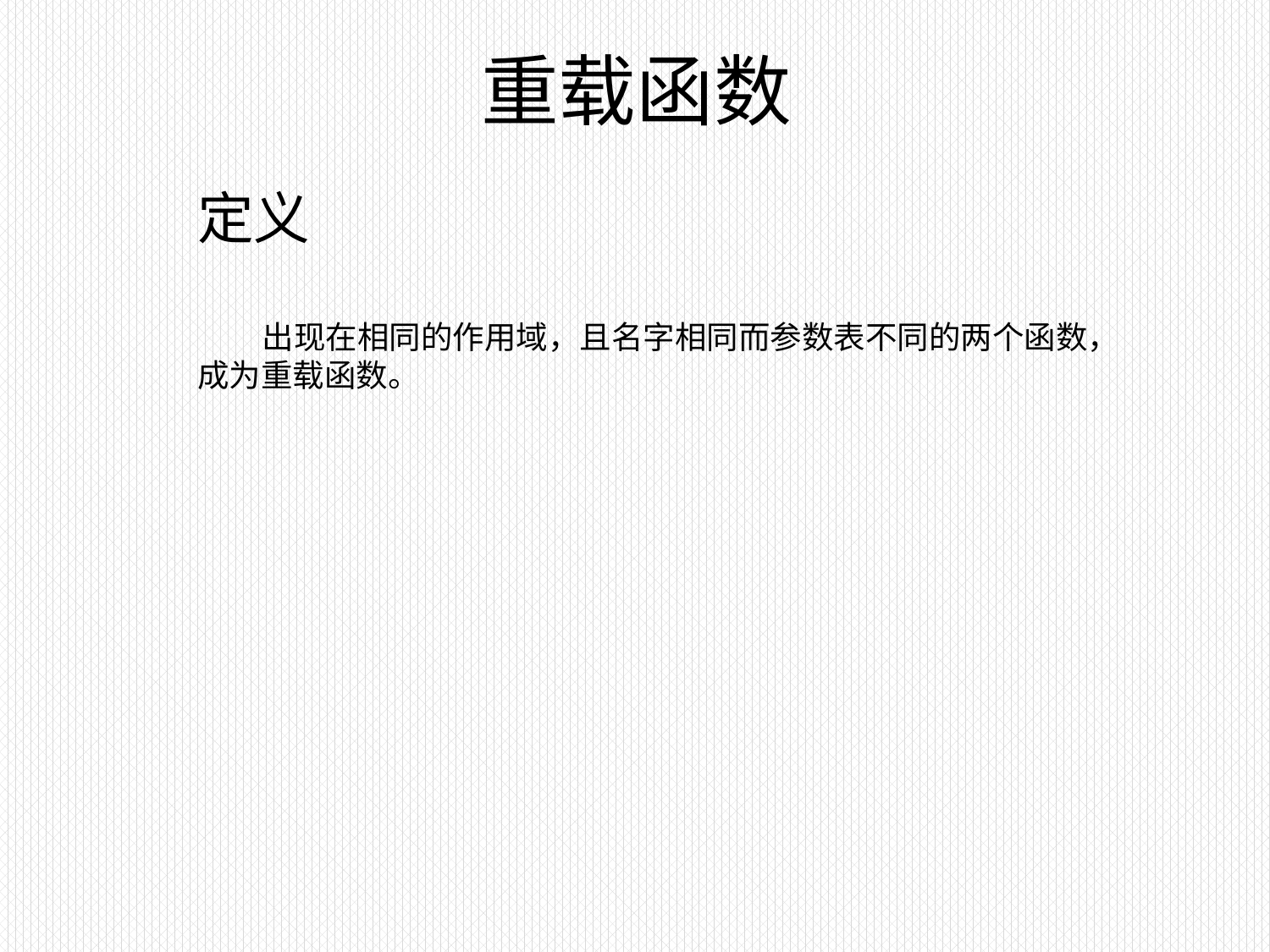

# 重载函数
定义

        出现在相同的作用域，且名字相同而参数表不同的两个函数，成为重载函数。